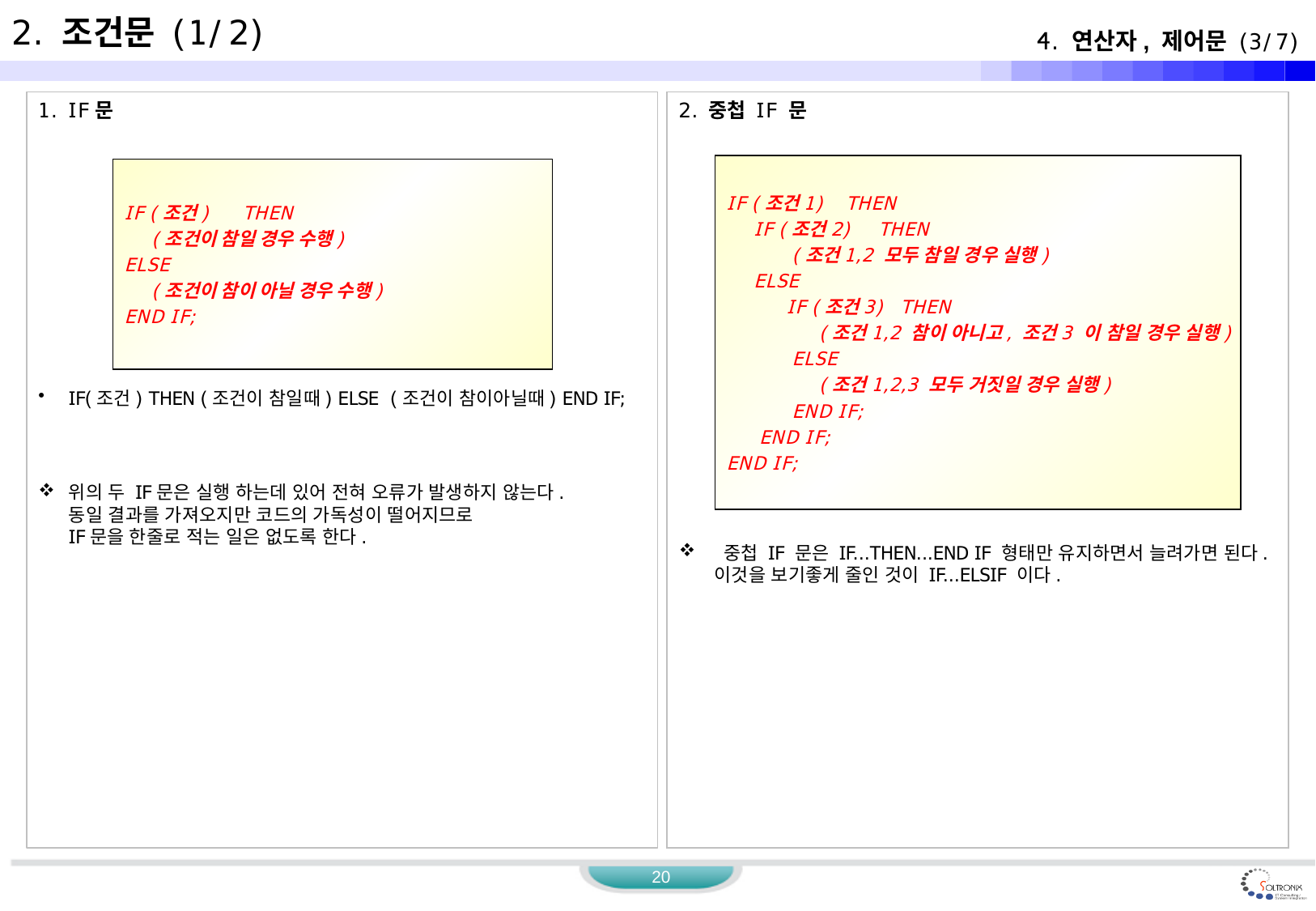

2. 조건문 (1/2)
4. 연산자, 제어문 (3/7)
IF문

IF(조건) THEN (조건이 참일때) ELSE  (조건이 참이아닐때) END IF;

위의 두 IF문은 실행 하는데 있어 전혀 오류가 발생하지 않는다.
동일 결과를 가져오지만 코드의 가독성이 떨어지므로
IF문을 한줄로 적는 일은 없도록 한다.

2. 중첩 IF 문

 중첩 IF 문은 IF...THEN...END IF 형태만 유지하면서 늘려가면 된다. 이것을 보기좋게 줄인 것이 IF...ELSIF 이다.
IF (조건1)    THEN
     IF (조건2)     THEN
            (조건1,2 모두 참일 경우 실행)
     ELSE
           IF (조건3)   THEN
                 (조건1,2 참이 아니고, 조건3 이 참일 경우 실행)
            ELSE
                 (조건1,2,3 모두 거짓일 경우 실행)
            END IF;
      END IF;
END IF;
IF (조건)      THEN
     (조건이 참일 경우 수행)
ELSE
     (조건이 참이 아닐 경우 수행)
END IF;